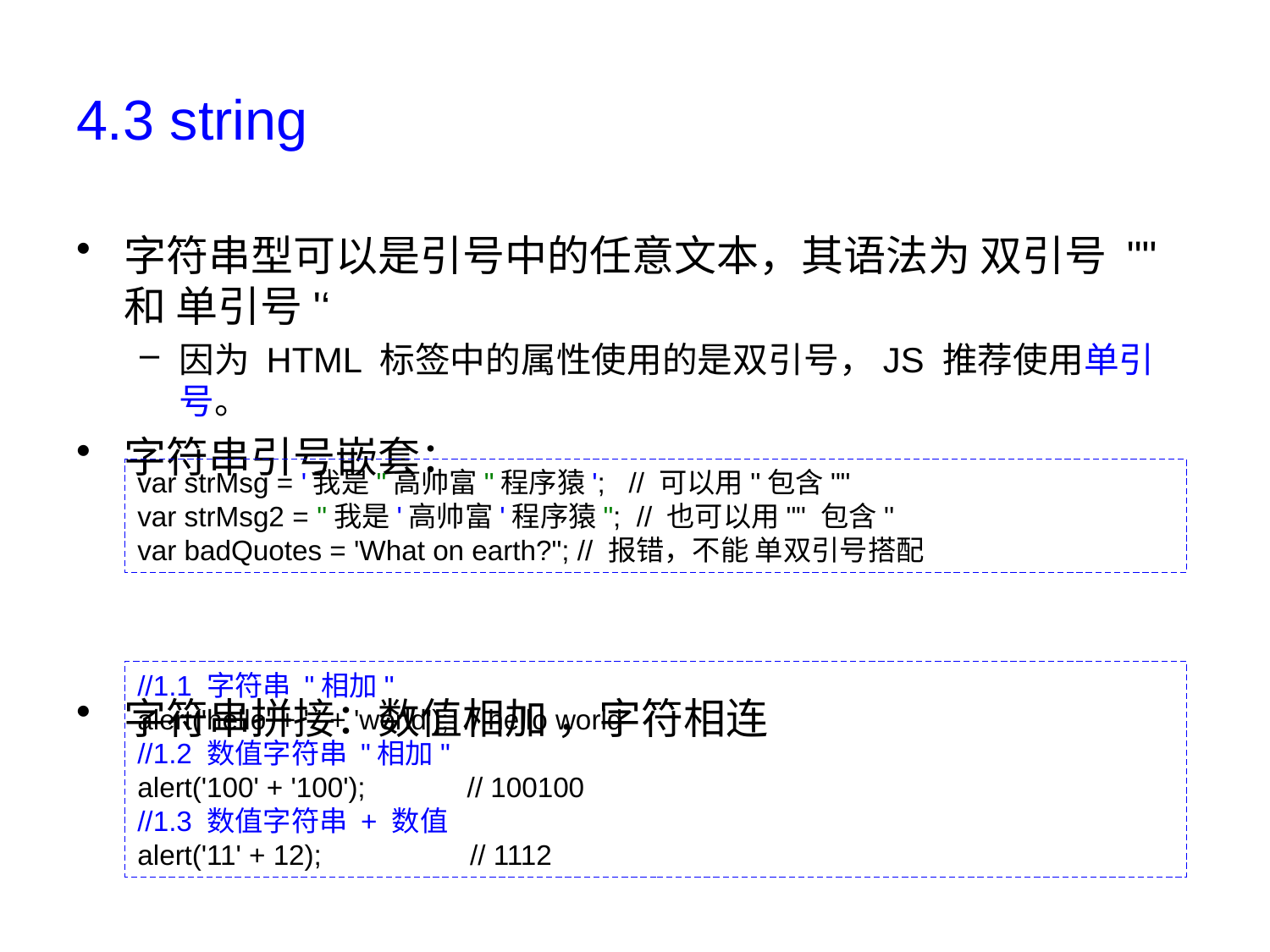

# 4.3 string
字符串型可以是引号中的任意文本，其语法为 双引号 "" 和 单引号'‘
因为 HTML 标签中的属性使用的是双引号，JS 推荐使用单引号。
字符串引号嵌套：

字符串拼接：数值相加 ，字符相连

var strMsg = '我是"高帅富"程序猿';   // 可以用''包含""
var strMsg2 = "我是'高帅富'程序猿";  // 也可以用"" 包含''
var badQuotes = 'What on earth?"; // 报错，不能 单双引号搭配
//1.1 字符串 "相加"
alert('hello' + ' ' + 'world');  // hello world
//1.2 数值字符串 "相加"
alert('100' + '100');             // 100100
//1.3 数值字符串 + 数值
alert('11' + 12);                   // 1112